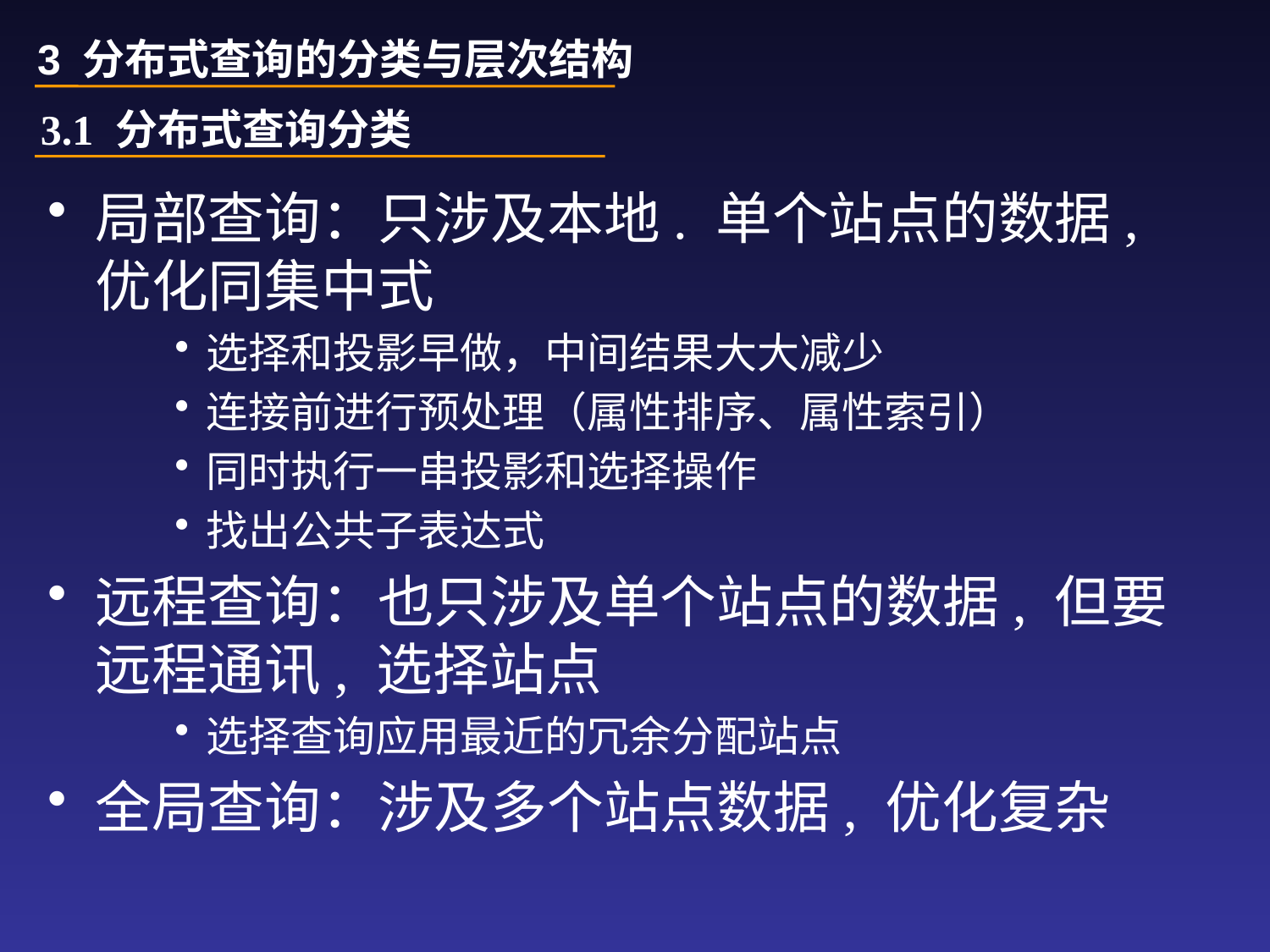

3 分布式查询的分类与层次结构

3.1 分布式查询分类

局部查询：只涉及本地. 单个站点的数据, 优化同集中式
选择和投影早做，中间结果大大减少
连接前进行预处理（属性排序、属性索引）
同时执行一串投影和选择操作
找出公共子表达式
远程查询：也只涉及单个站点的数据, 但要远程通讯, 选择站点
选择查询应用最近的冗余分配站点
全局查询：涉及多个站点数据, 优化复杂